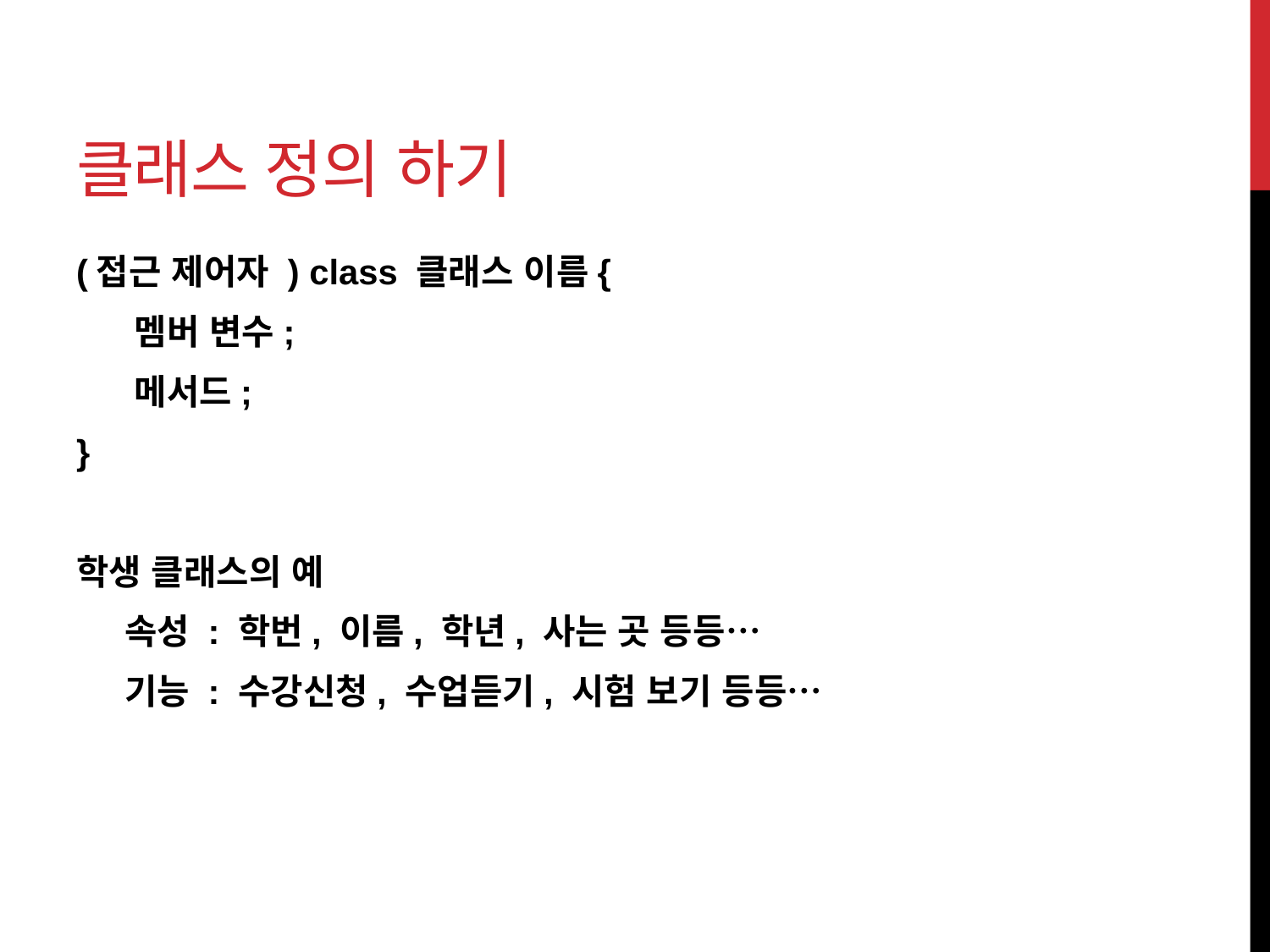

# 클래스 정의 하기
(접근 제어자 ) class 클래스 이름{
     멤버 변수;
     메서드;
}

학생 클래스의 예
    속성 : 학번, 이름, 학년, 사는 곳 등등…
    기능 : 수강신청, 수업듣기, 시험 보기 등등…